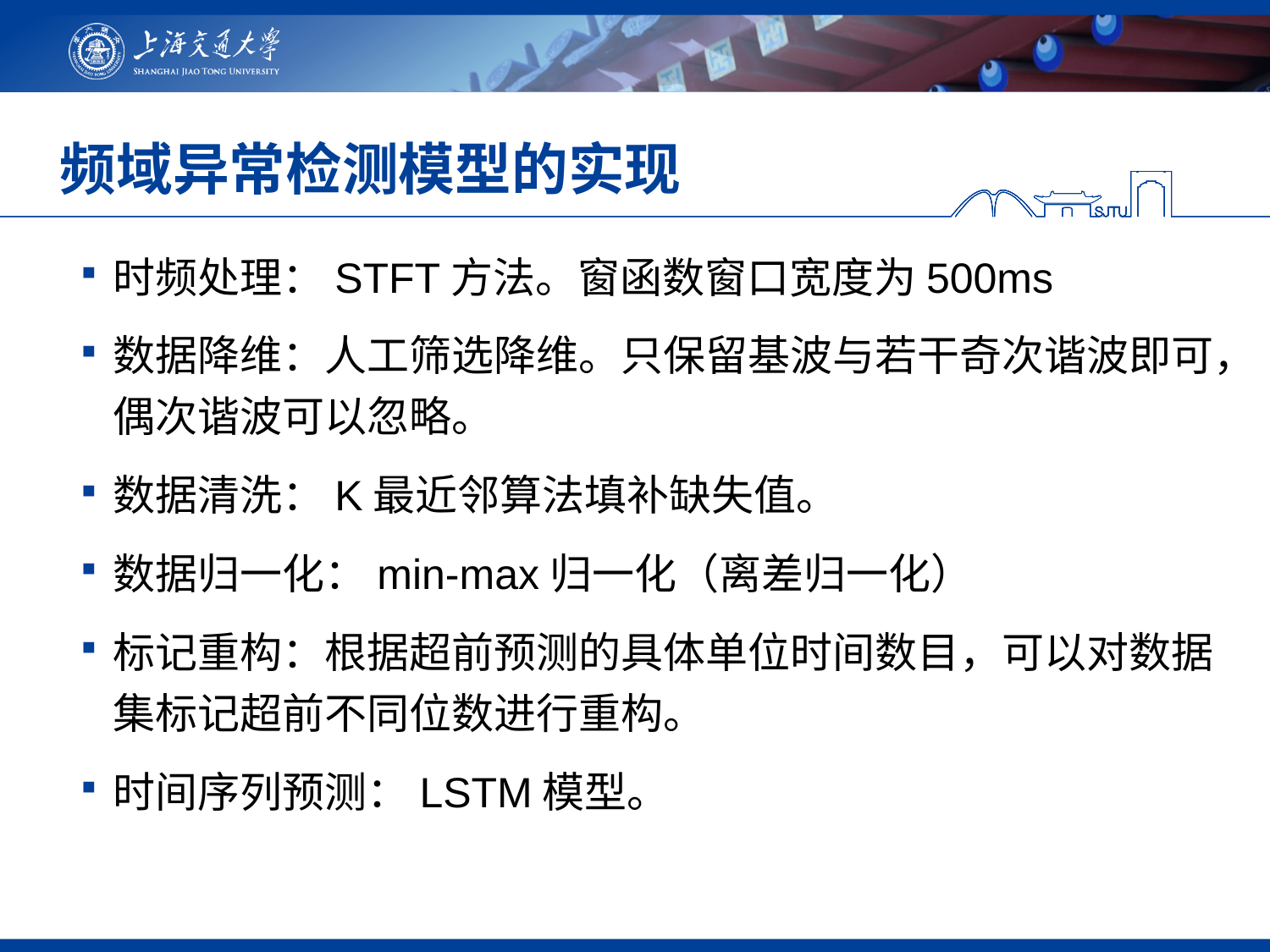

# 频域异常检测模型的实现
时频处理：STFT方法。窗函数窗口宽度为500ms
数据降维：人工筛选降维。只保留基波与若干奇次谐波即可，偶次谐波可以忽略。
数据清洗：K最近邻算法填补缺失值。
数据归一化：min-max归一化（离差归一化）
标记重构：根据超前预测的具体单位时间数目，可以对数据集标记超前不同位数进行重构。
时间序列预测：LSTM模型。